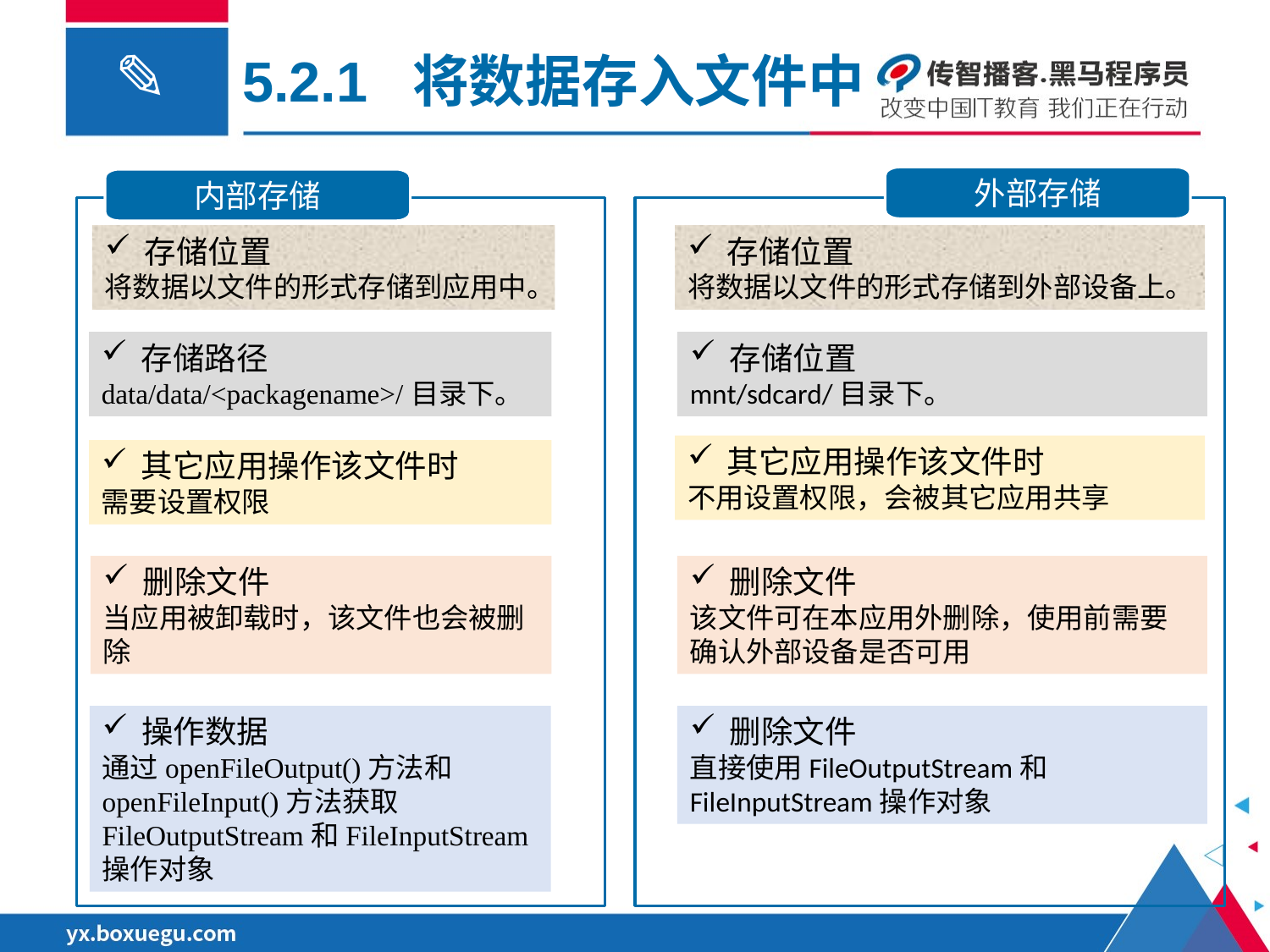

5.2.1  将数据存入文件中

外部存储
内部存储

存储位置
将数据以文件的形式存储到应用中。
存储位置
将数据以文件的形式存储到外部设备上。
存储路径
data/data/<packagename>/目录下。
存储位置
mnt/sdcard/目录下。
其它应用操作该文件时
不用设置权限，会被其它应用共享
其它应用操作该文件时
需要设置权限
删除文件
当应用被卸载时，该文件也会被删除
删除文件
该文件可在本应用外删除，使用前需要确认外部设备是否可用
操作数据
通过openFileOutput()方法和openFileInput()方法获取FileOutputStream和FileInputStream操作对象
删除文件
直接使用FileOutputStream和FileInputStream操作对象